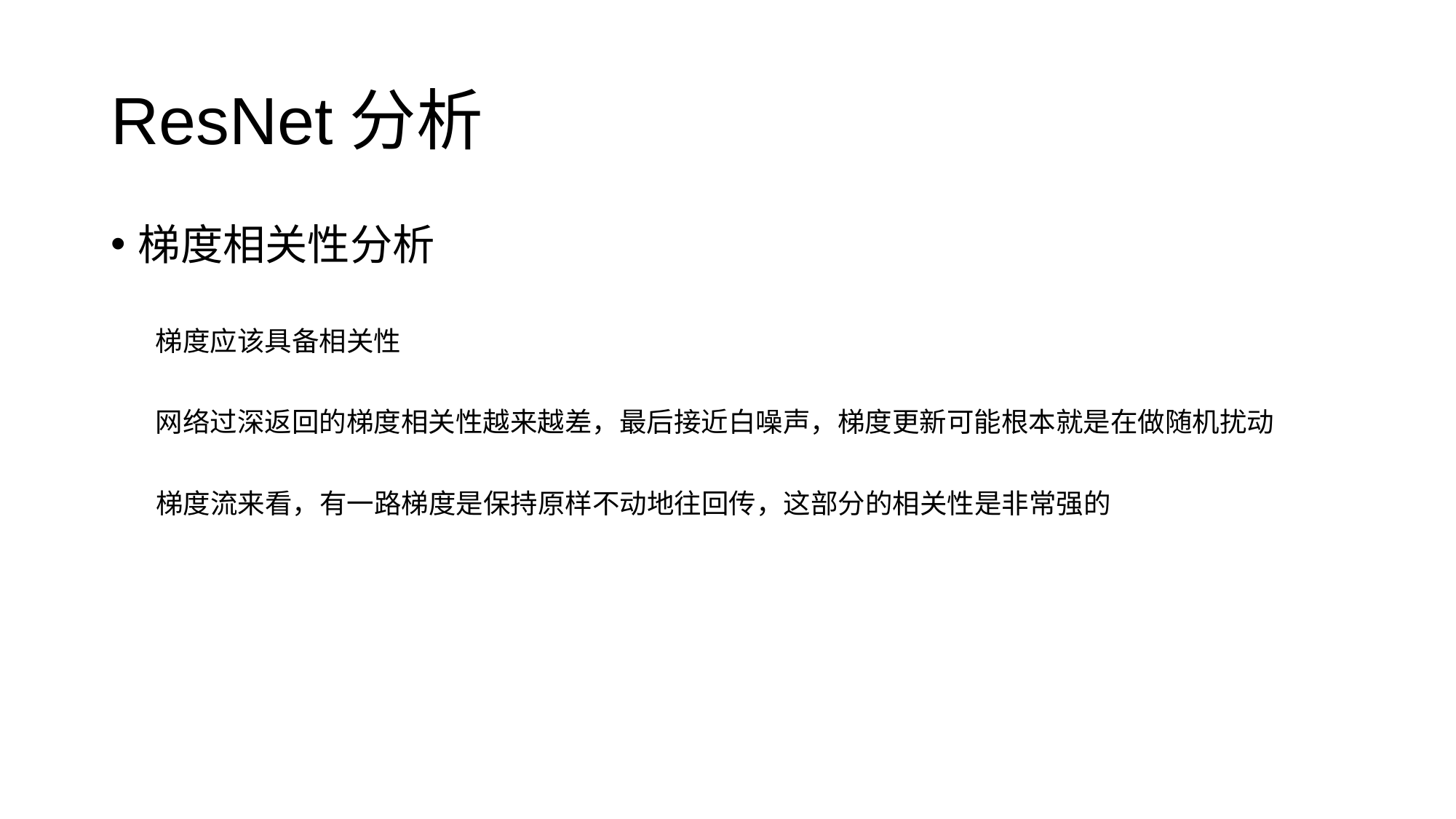

# ResNet分析
梯度相关性分析
梯度应该具备相关性
网络过深返回的梯度相关性越来越差，最后接近白噪声，梯度更新可能根本就是在做随机扰动
梯度流来看，有一路梯度是保持原样不动地往回传，这部分的相关性是非常强的